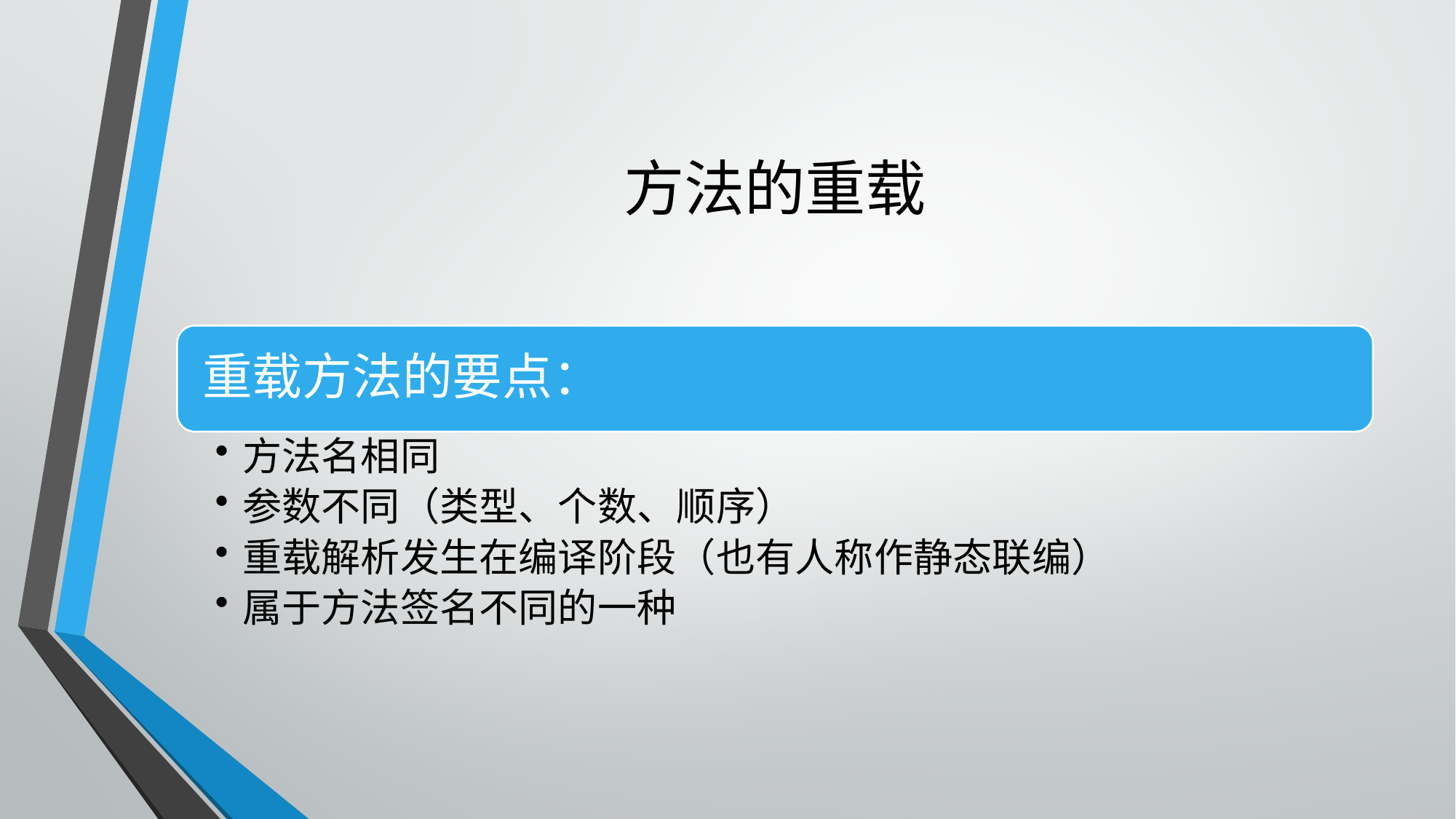

# 方法的重载
重载方法的要点：
方法名相同
参数不同（类型、个数、顺序）
重载解析发生在编译阶段（也有人称作静态联编）
属于方法签名不同的一种